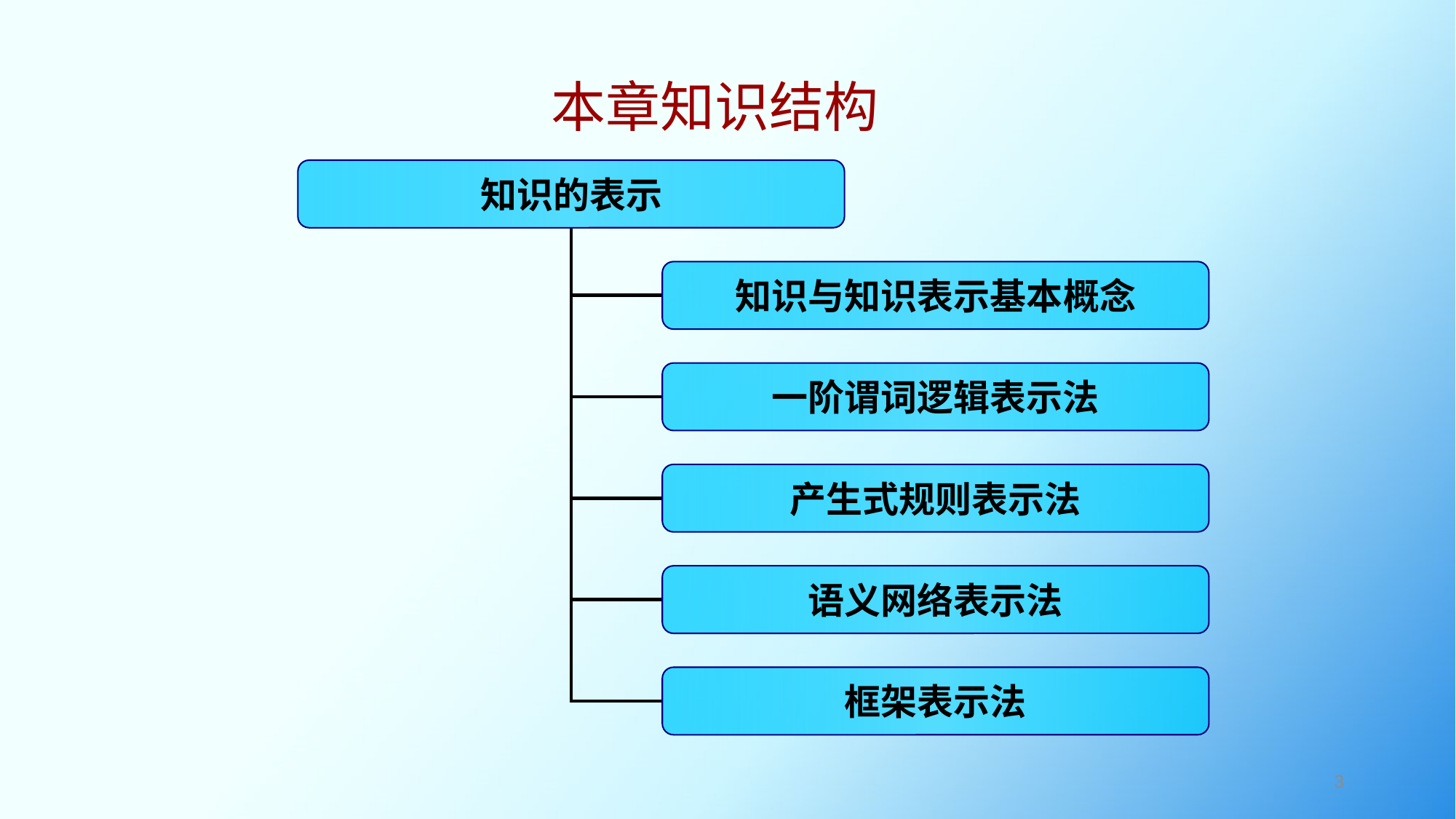

# 本章知识结构
知识的表示
知识与知识表示基本概念
一阶谓词逻辑表示法
产生式规则表示法
语义网络表示法
框架表示法
3